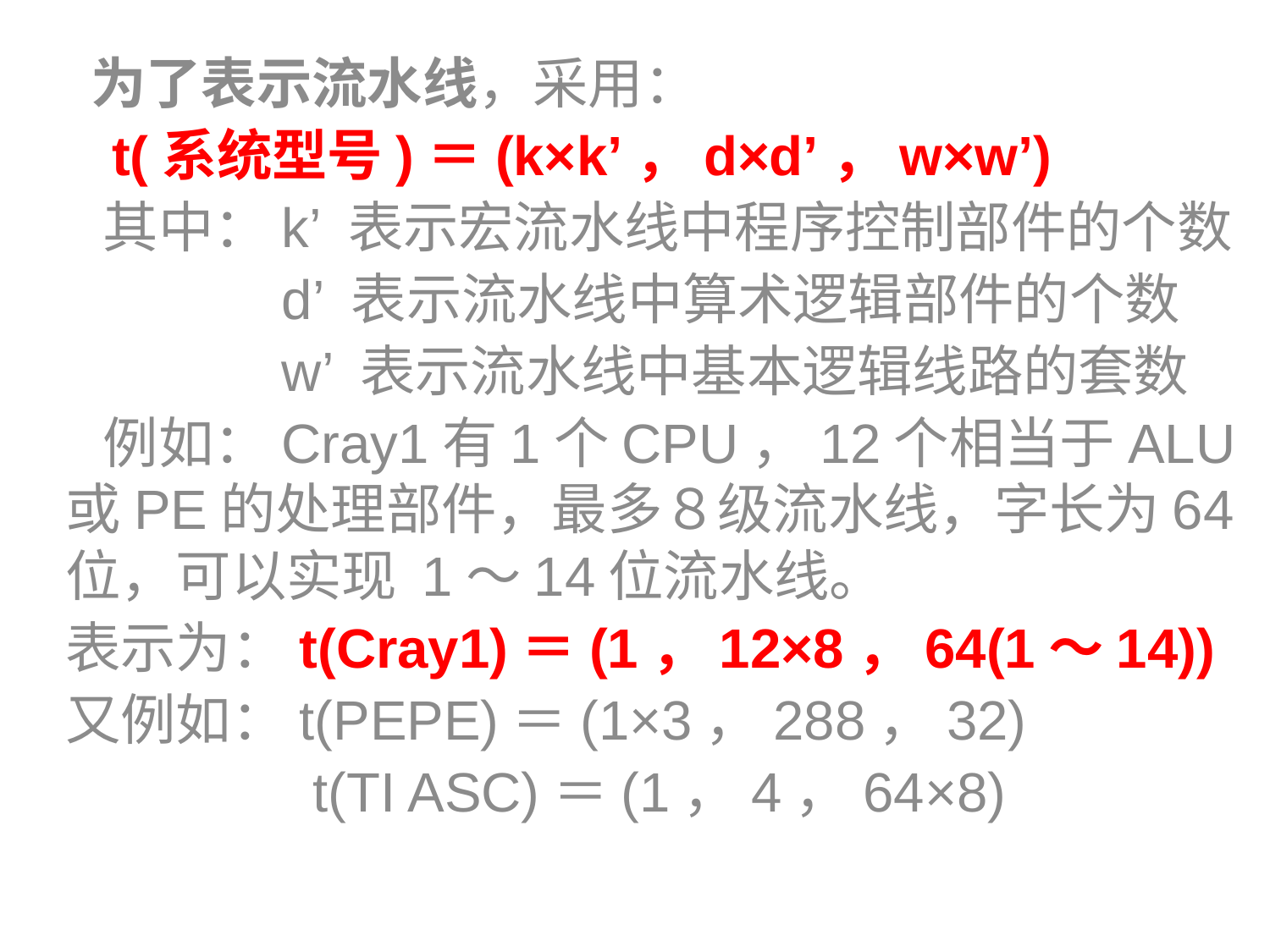

为了表示流水线，采用：
   t(系统型号)＝(k×k’，d×d’，w×w’)
  其中：k’ 表示宏流水线中程序控制部件的个数
              d’ 表示流水线中算术逻辑部件的个数
              w’ 表示流水线中基本逻辑线路的套数
  例如：Cray1有1个CPU，12个相当于ALU或PE的处理部件，最多８级流水线，字长为64位，可以实现 1～14位流水线。
表示为：t(Cray1)＝(1，12×8，64(1～14))
又例如：t(PEPE)＝(1×3，288，32)
                t(TI ASC)＝(1，4，64×8)